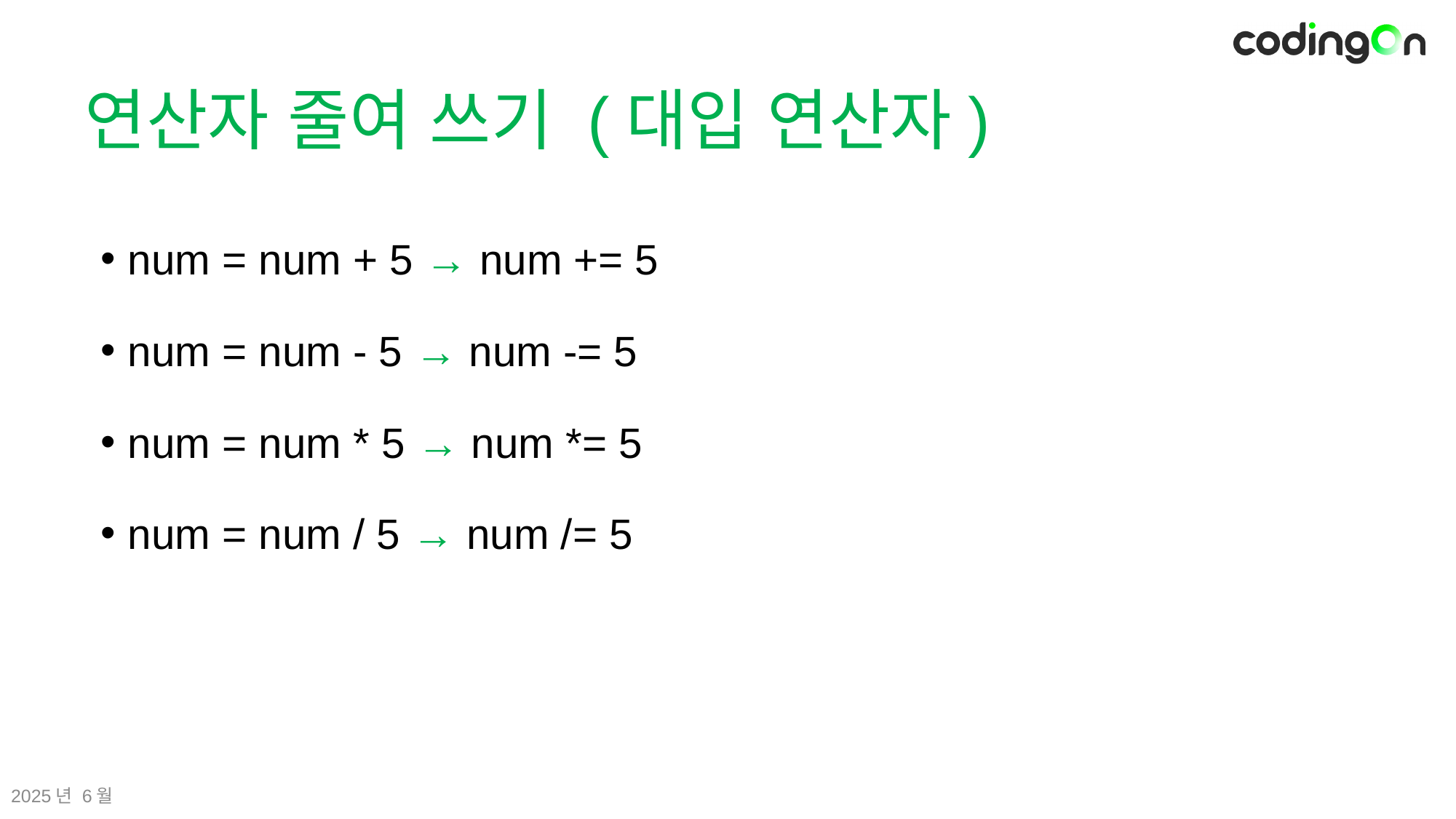

# 연산자 줄여 쓰기 (대입 연산자)
num = num + 5 → num += 5
num = num - 5 → num -= 5
num = num * 5 → num *= 5
num = num / 5 → num /= 5

2025년 6월